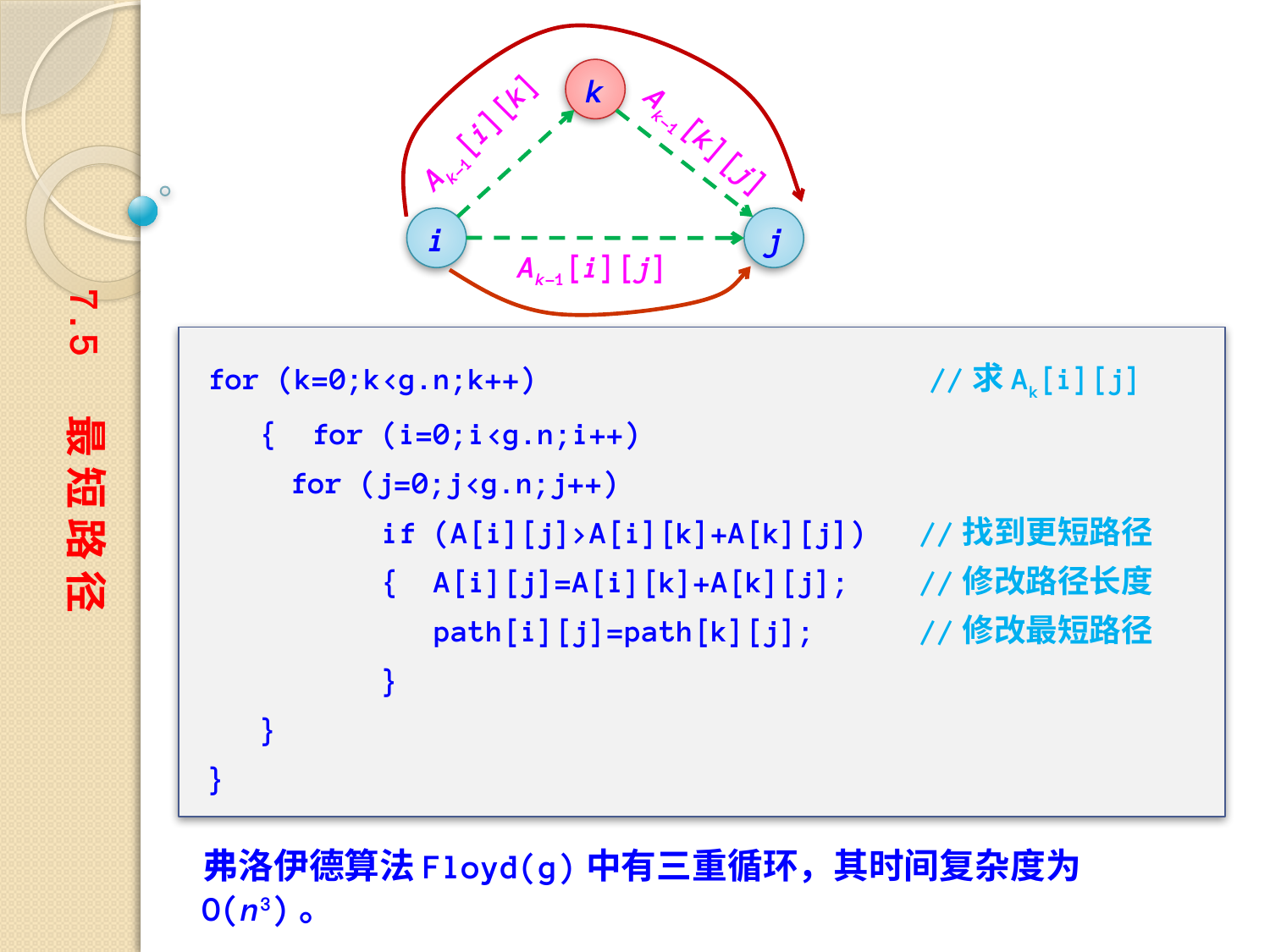

k
i
j
Ak-1[i][j]
Ak-1[i][k]
Ak-1[k][j]

7.5  最 短 路 径
for (k=0;k<g.n;k++)		    	     //求Ak[i][j]
   {  for (i=0;i<g.n;i++)
　      for (j=0;j<g.n;j++)
          if (A[i][j]>A[i][k]+A[k][j])   //找到更短路径
          {  A[i][j]=A[i][k]+A[k][j];    //修改路径长度
             path[i][j]=path[k][j];      //修改最短路径
          }
   }
}
弗洛伊德算法Floyd(g)中有三重循环，其时间复杂度为O(n3)。